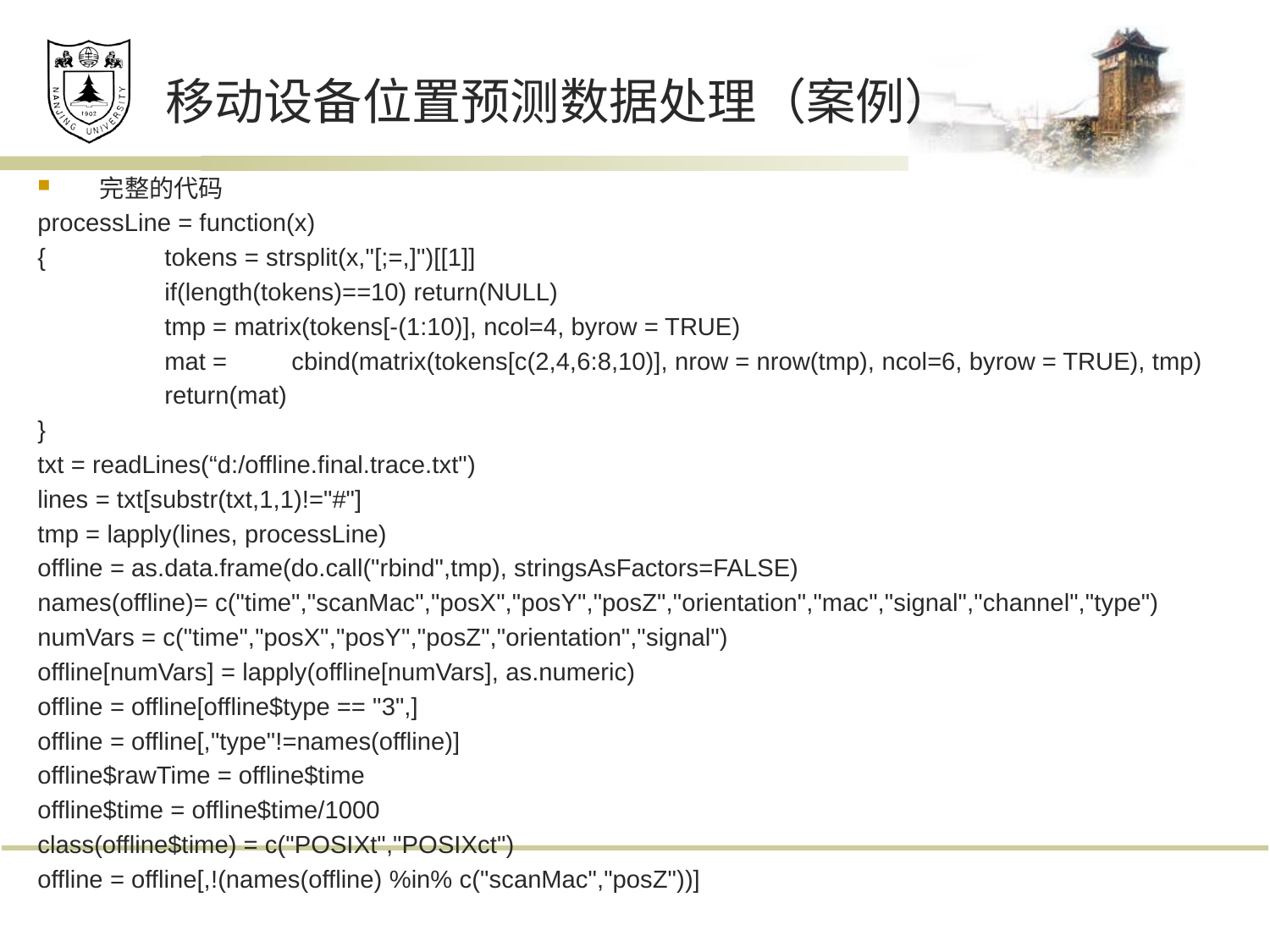

# 移动设备位置预测数据处理（案例）
完整的代码
processLine = function(x)
{	tokens = strsplit(x,"[;=,]")[[1]]
	if(length(tokens)==10) return(NULL)
	tmp = matrix(tokens[-(1:10)], ncol=4, byrow = TRUE)
	mat =	cbind(matrix(tokens[c(2,4,6:8,10)], nrow = nrow(tmp), ncol=6, byrow = TRUE), tmp)
	return(mat)
}
txt = readLines(“d:/offline.final.trace.txt")
lines = txt[substr(txt,1,1)!="#"]
tmp = lapply(lines, processLine)
offline = as.data.frame(do.call("rbind",tmp), stringsAsFactors=FALSE)
names(offline)= c("time","scanMac","posX","posY","posZ","orientation","mac","signal","channel","type")
numVars = c("time","posX","posY","posZ","orientation","signal")
offline[numVars] = lapply(offline[numVars], as.numeric)
offline = offline[offline$type == "3",]
offline = offline[,"type"!=names(offline)]
offline$rawTime = offline$time
offline$time = offline$time/1000
class(offline$time) = c("POSIXt","POSIXct")
offline = offline[,!(names(offline) %in% c("scanMac","posZ"))]